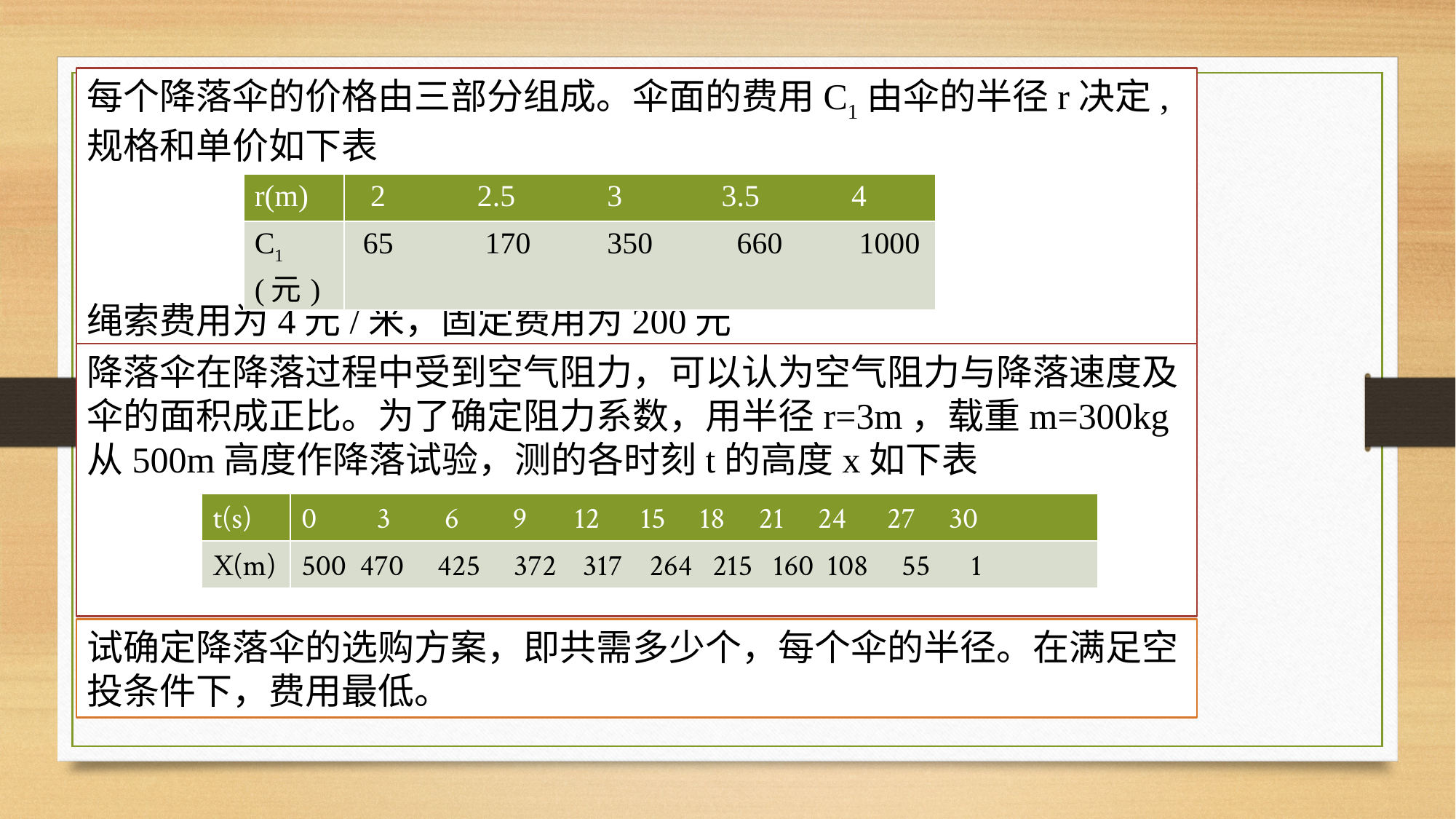

每个降落伞的价格由三部分组成。伞面的费用C1由伞的半径r决定,规格和单价如下表

绳索费用为4元/米，固定费用为200元
| r(m) | 2 2.5 3 3.5 4 |
| --- | --- |
| C1(元) | 65 170 350 660 1000 |
降落伞在降落过程中受到空气阻力，可以认为空气阻力与降落速度及伞的面积成正比。为了确定阻力系数，用半径r=3m，载重m=300kg从500m高度作降落试验，测的各时刻t的高度x如下表

| t(s) | 0 3 6 9 12 15 18 21 24 27 30 |
| --- | --- |
| X(m) | 500 470 425 372 317 264 215 160 108 55 1 |
试确定降落伞的选购方案，即共需多少个，每个伞的半径。在满足空投条件下，费用最低。